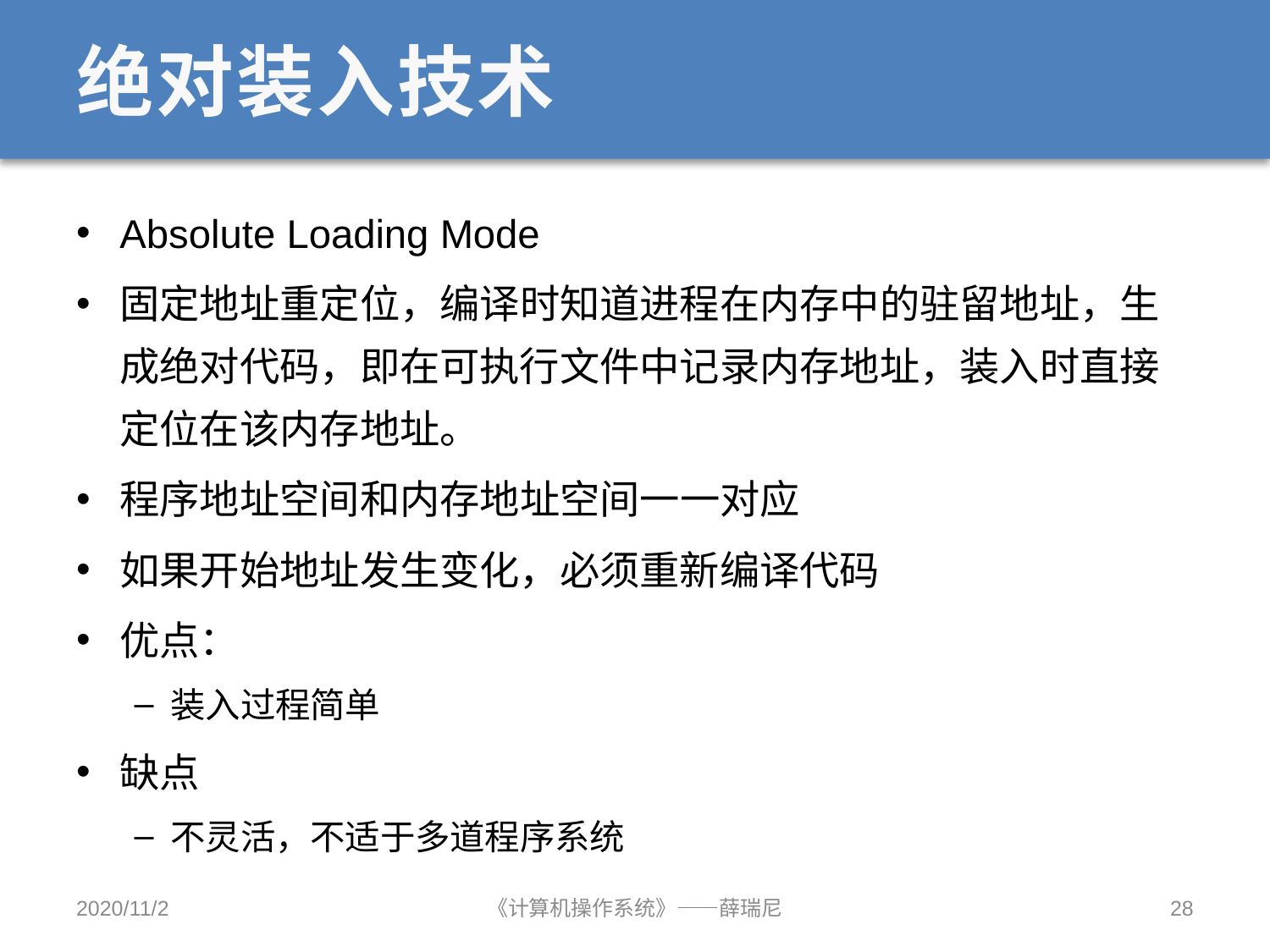

# 绝对装入技术
Absolute Loading Mode
固定地址重定位，编译时知道进程在内存中的驻留地址，生成绝对代码，即在可执行文件中记录内存地址，装入时直接定位在该内存地址。
程序地址空间和内存地址空间一一对应
如果开始地址发生变化，必须重新编译代码
优点：
装入过程简单
缺点
不灵活，不适于多道程序系统
2020/11/2
《计算机操作系统》——薛瑞尼
28